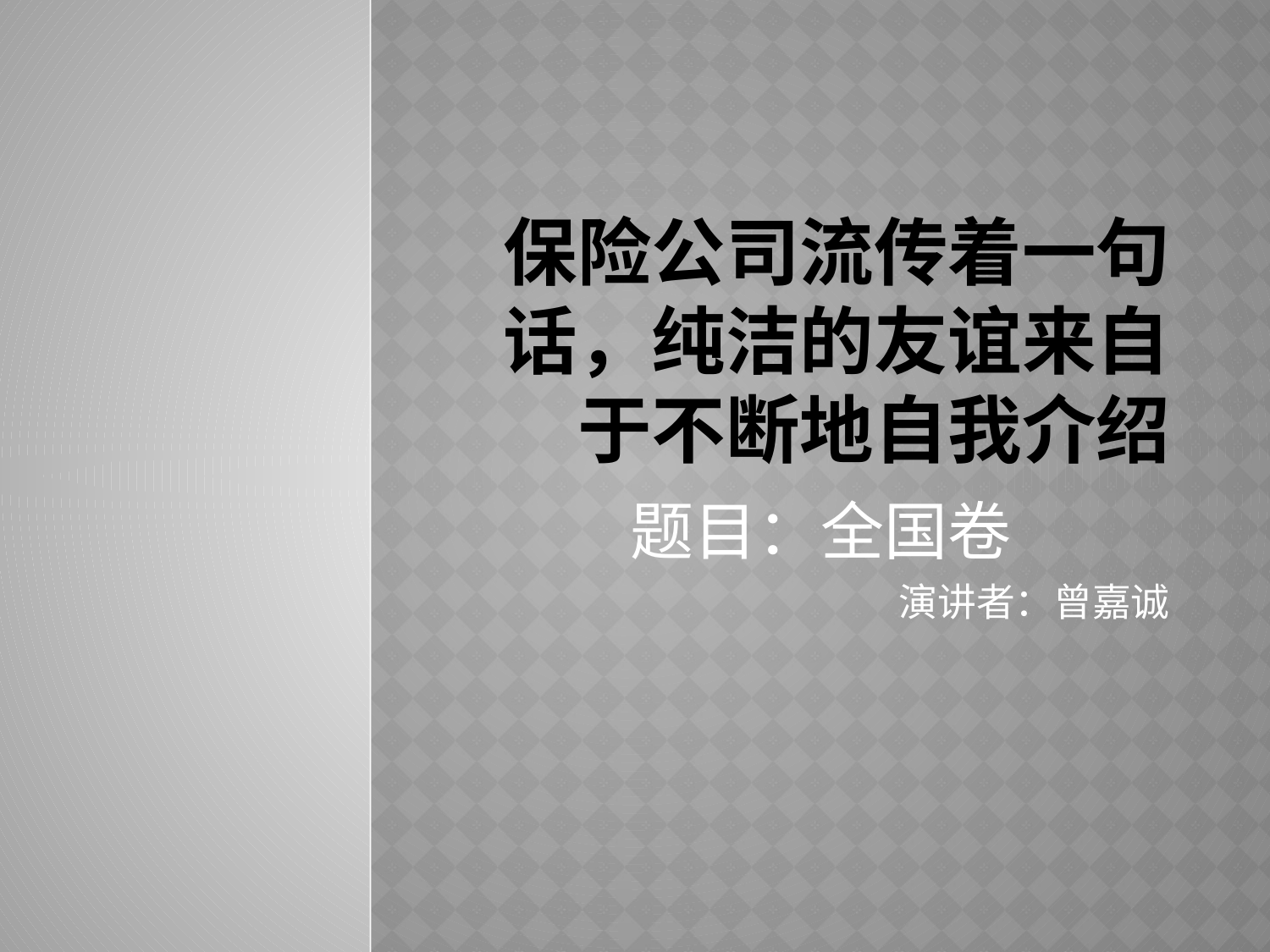

# 保险公司流传着一句话，纯洁的友谊来自于不断地自我介绍
题目：全国卷
演讲者：曾嘉诚